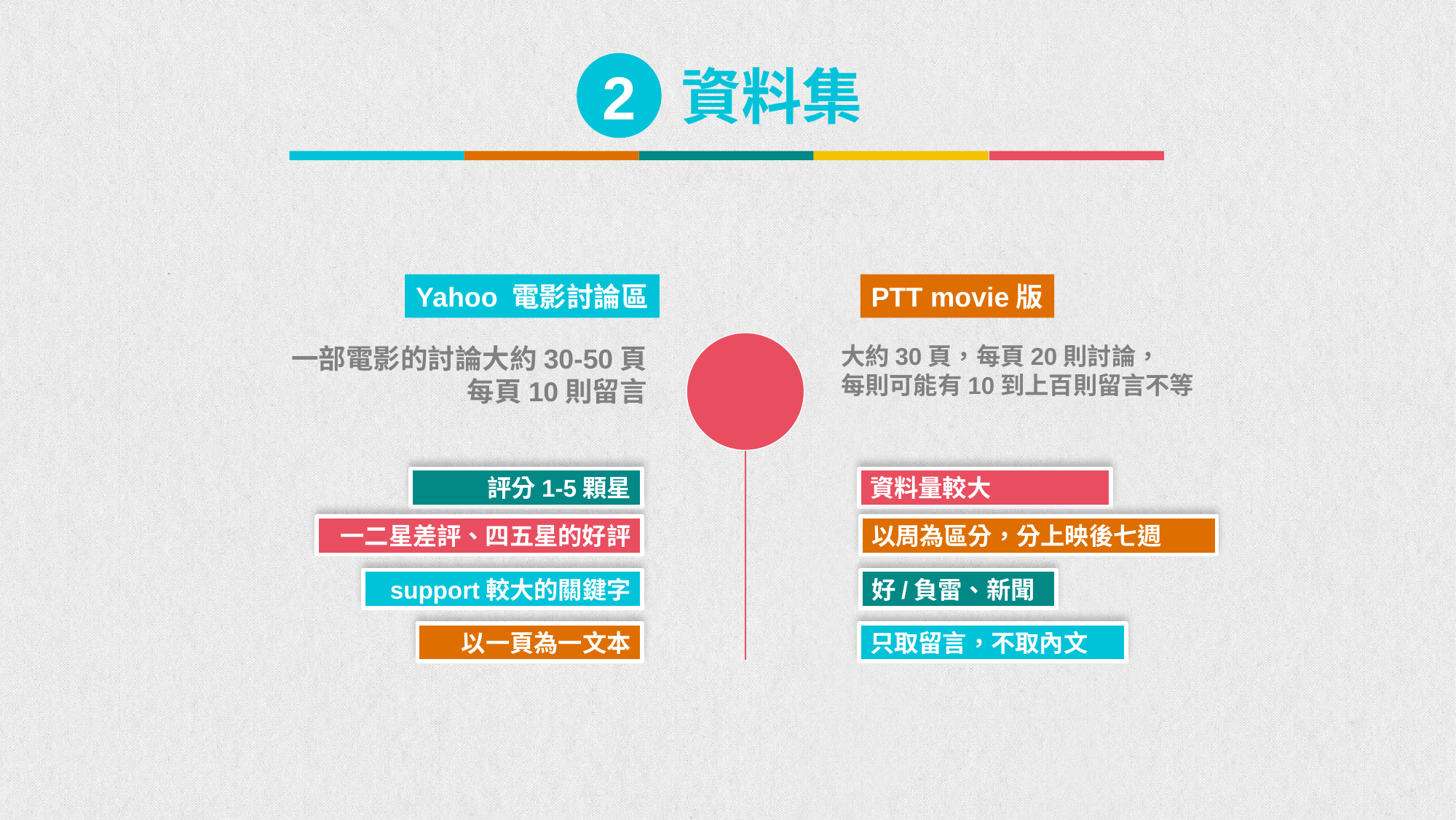

2
資料集

Yahoo 電影討論區
PTT movie版

一部電影的討論大約30-50頁
每頁10則留言
大約30頁，每頁20則討論，
每則可能有10到上百則留言不等
評分1-5顆星
資料量較大
一二星差評、四五星的好評
以周為區分，分上映後七週
support較大的關鍵字
好/負雷、新聞
以一頁為一文本
只取留言，不取內文